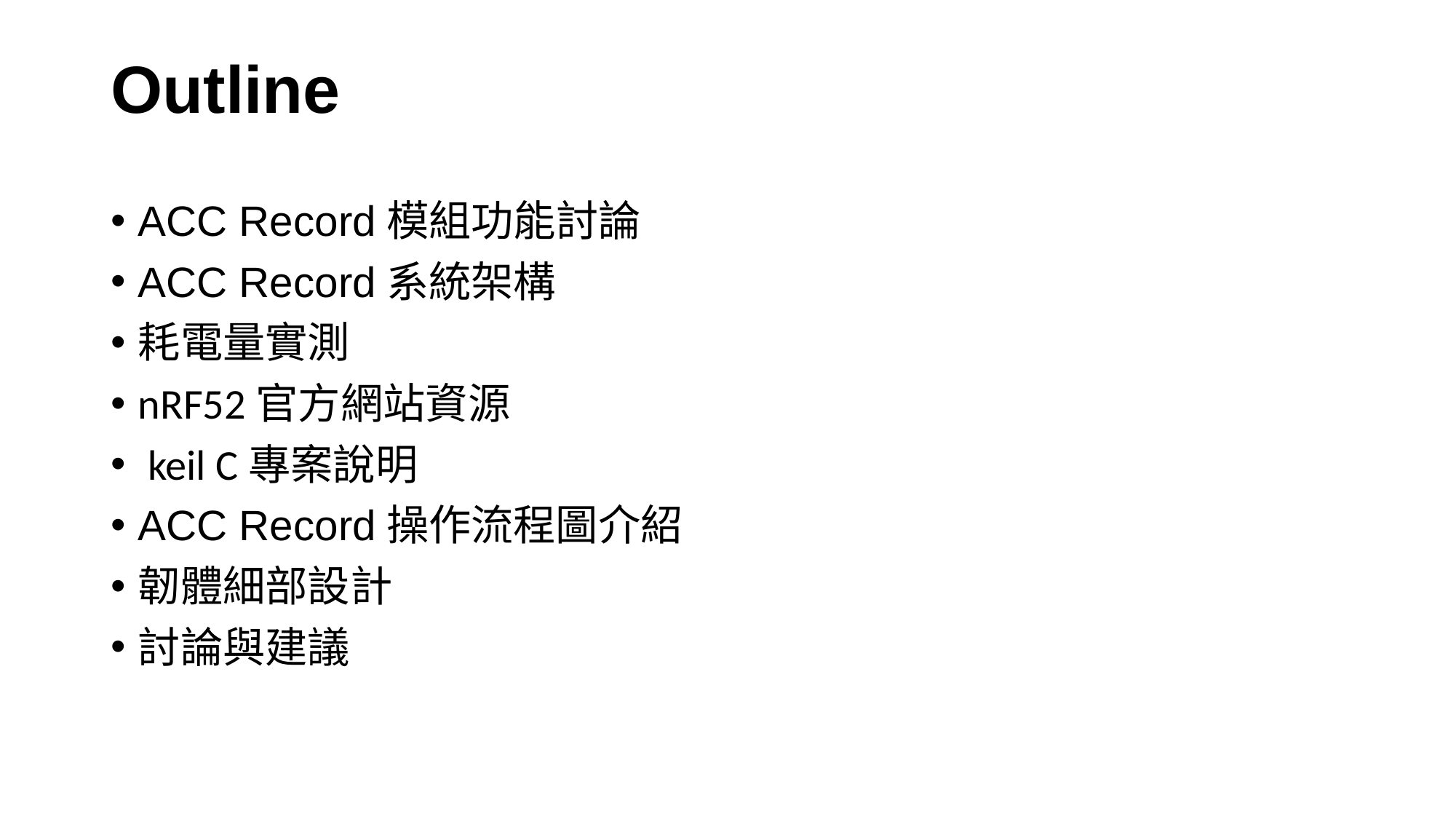

# Outline
ACC Record模組功能討論
ACC Record系統架構
耗電量實測
nRF52官方網站資源
 keil C專案說明
ACC Record操作流程圖介紹
韌體細部設計
討論與建議